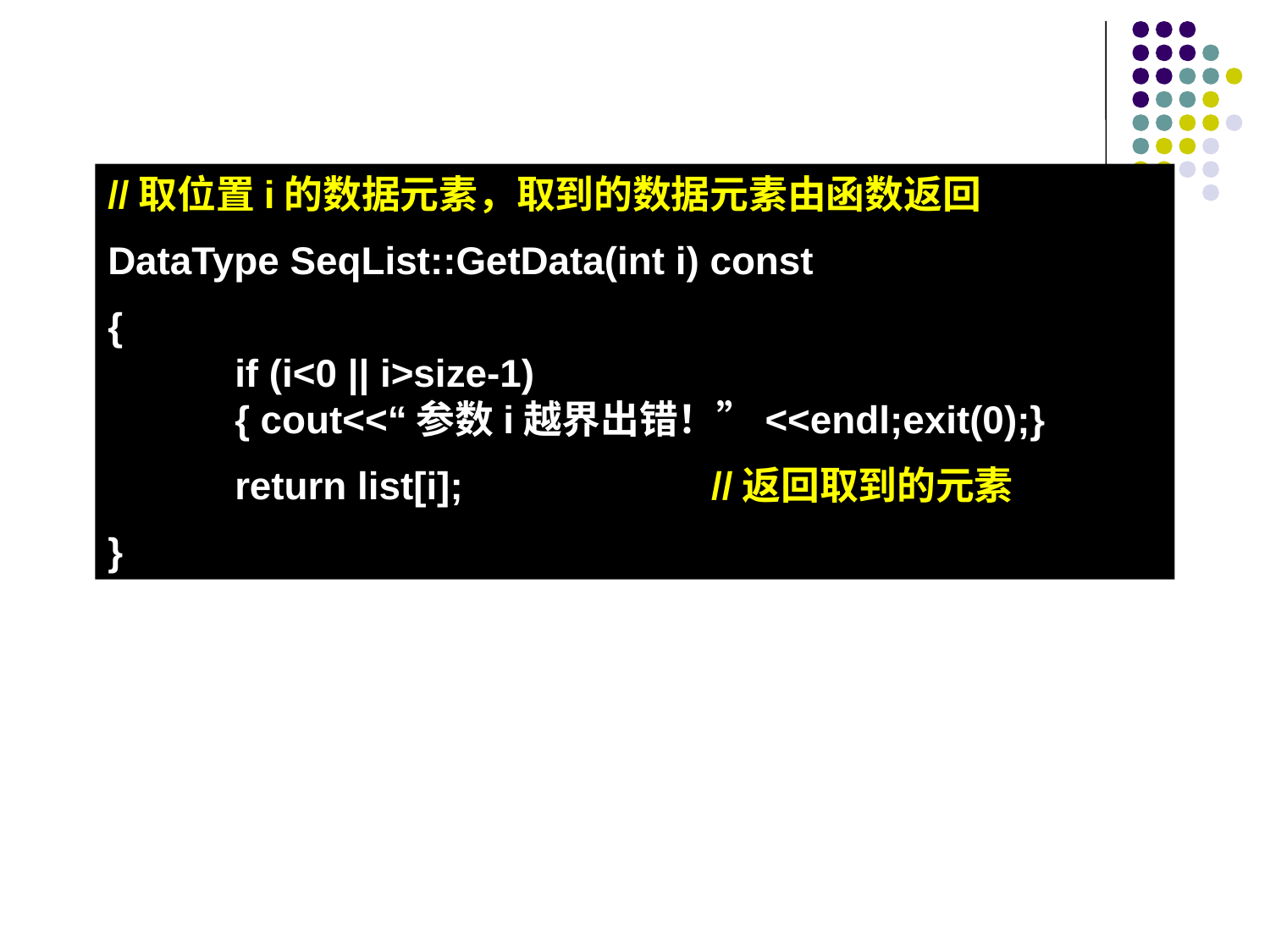

//取位置i的数据元素，取到的数据元素由函数返回
DataType SeqList::GetData(int i) const
{
	if (i<0 || i>size-1)
	{ cout<<“参数i越界出错！”<<endl;exit(0);}
      	return list[i];                       //返回取到的元素
}